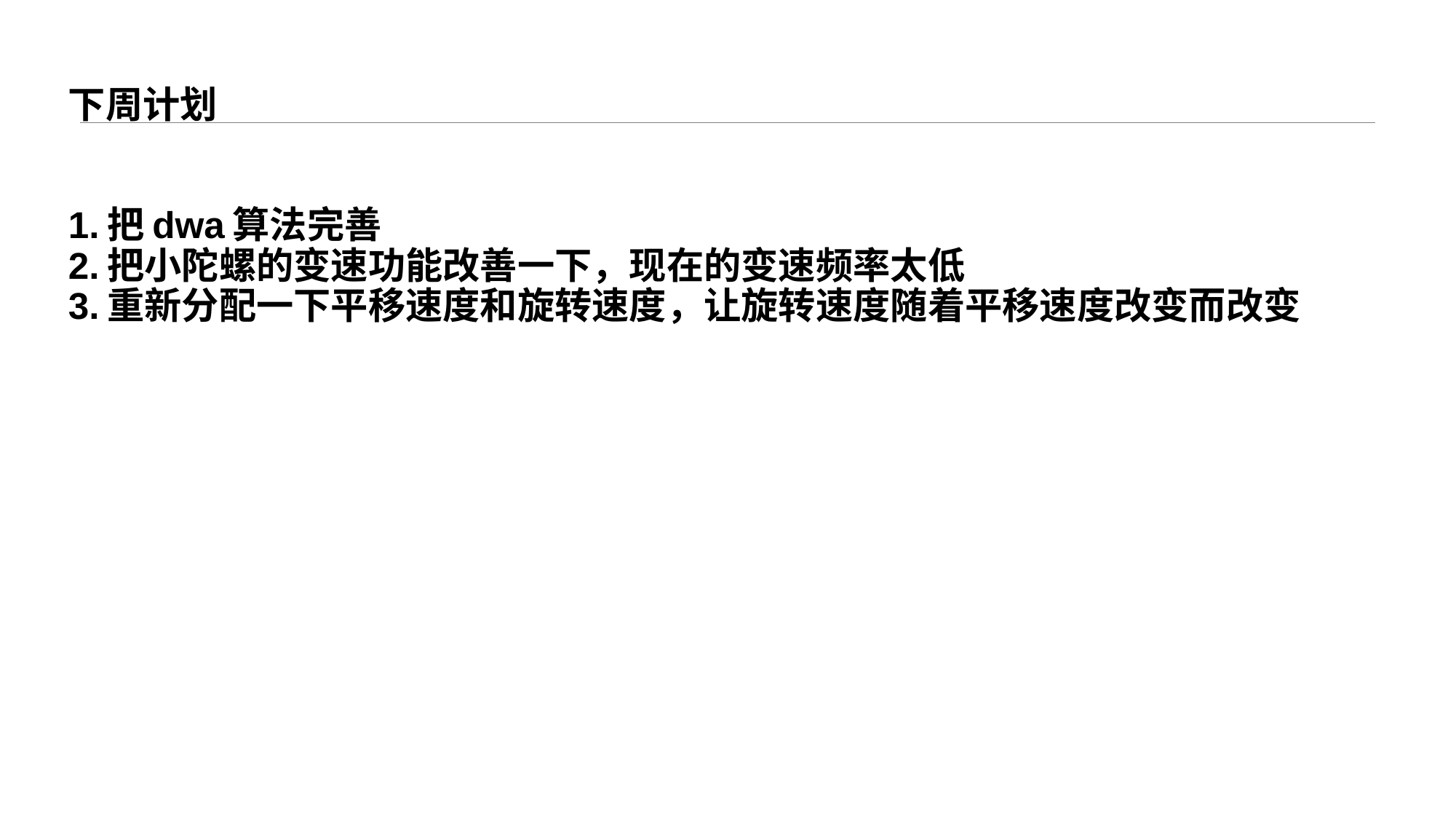

# 下周计划 1.把dwa算法完善 2.把小陀螺的变速功能改善一下，现在的变速频率太低 3.重新分配一下平移速度和旋转速度，让旋转速度随着平移速度改变而改变